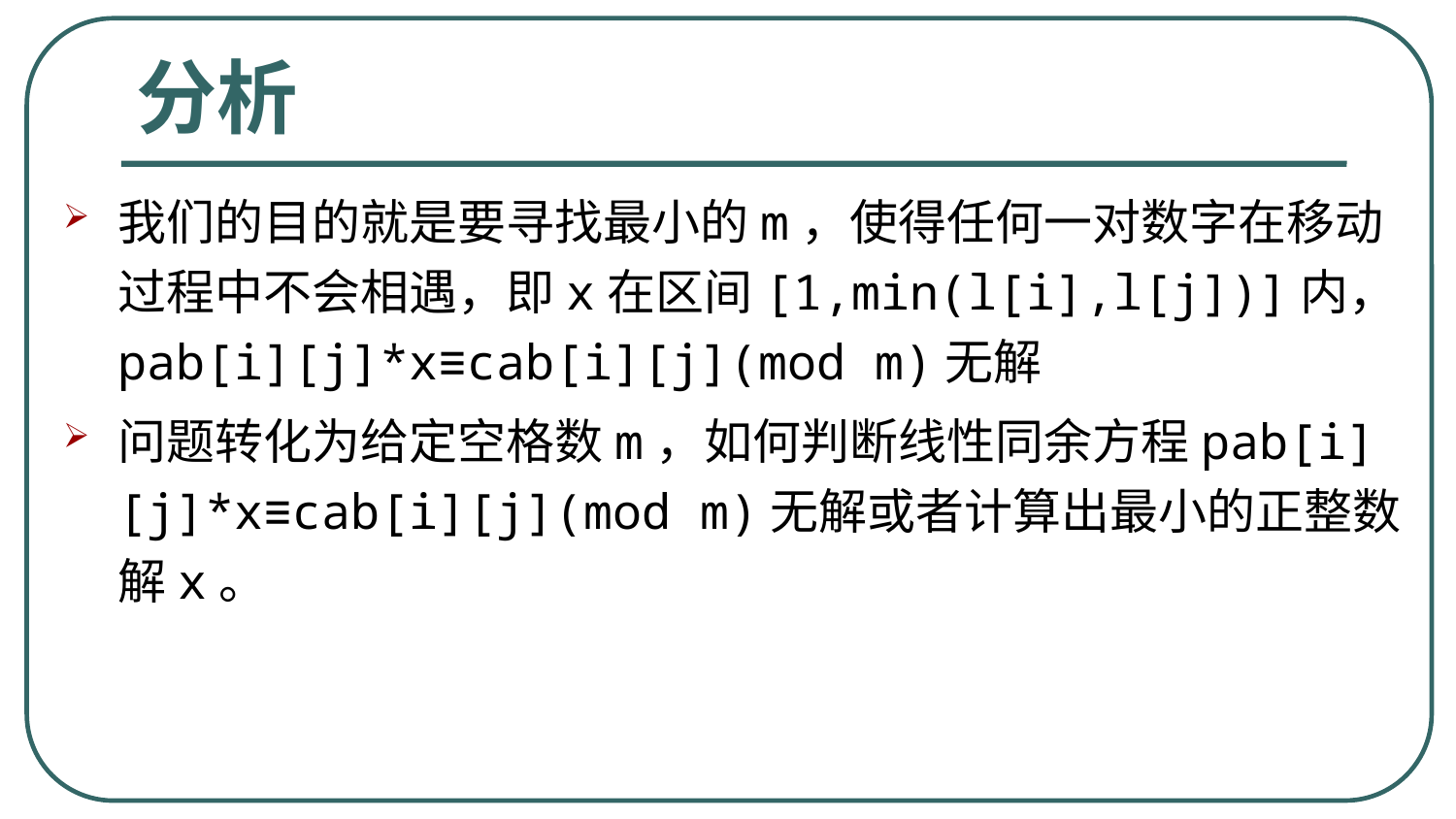

# 分析
我们的目的就是要寻找最小的m，使得任何一对数字在移动过程中不会相遇，即x在区间[1,min(l[i],l[j])]内，pab[i][j]*x≡cab[i][j](mod m)无解
问题转化为给定空格数m，如何判断线性同余方程pab[i][j]*x≡cab[i][j](mod m)无解或者计算出最小的正整数解x。